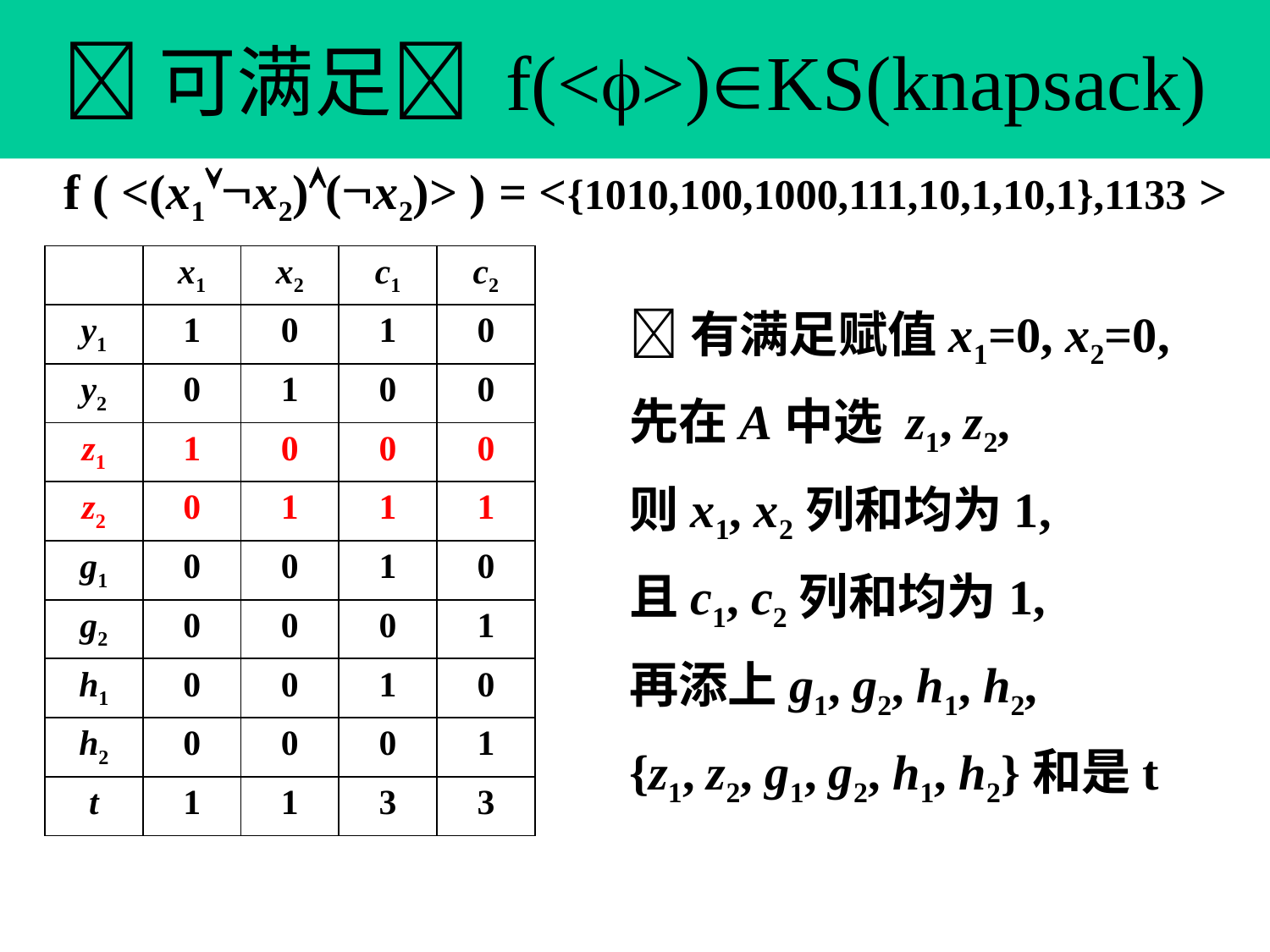

# φ可满足⇒ f(<φ>)∈KS(knapsack)
f ( <(x1∨¬x2)∧(¬x2)> ) = <{1010,100,1000,111,10,1,10,1},1133 >
|  | x1 | x2 | c1 | c2 |
| --- | --- | --- | --- | --- |
| y1 | 1 | 0 | 1 | 0 |
| y2 | 0 | 1 | 0 | 0 |
| z1 | 1 | 0 | 0 | 0 |
| z2 | 0 | 1 | 1 | 1 |
| g1 | 0 | 0 | 1 | 0 |
| g2 | 0 | 0 | 0 | 1 |
| h1 | 0 | 0 | 1 | 0 |
| h2 | 0 | 0 | 0 | 1 |
| t | 1 | 1 | 3 | 3 |
φ有满足赋值x1=0, x2=0,
先在A中选 z1, z2,
则x1, x2列和均为1,
且c1, c2列和均为1,
再添上g1, g2, h1, h2,
{z1, z2, g1, g2, h1, h2}和是t